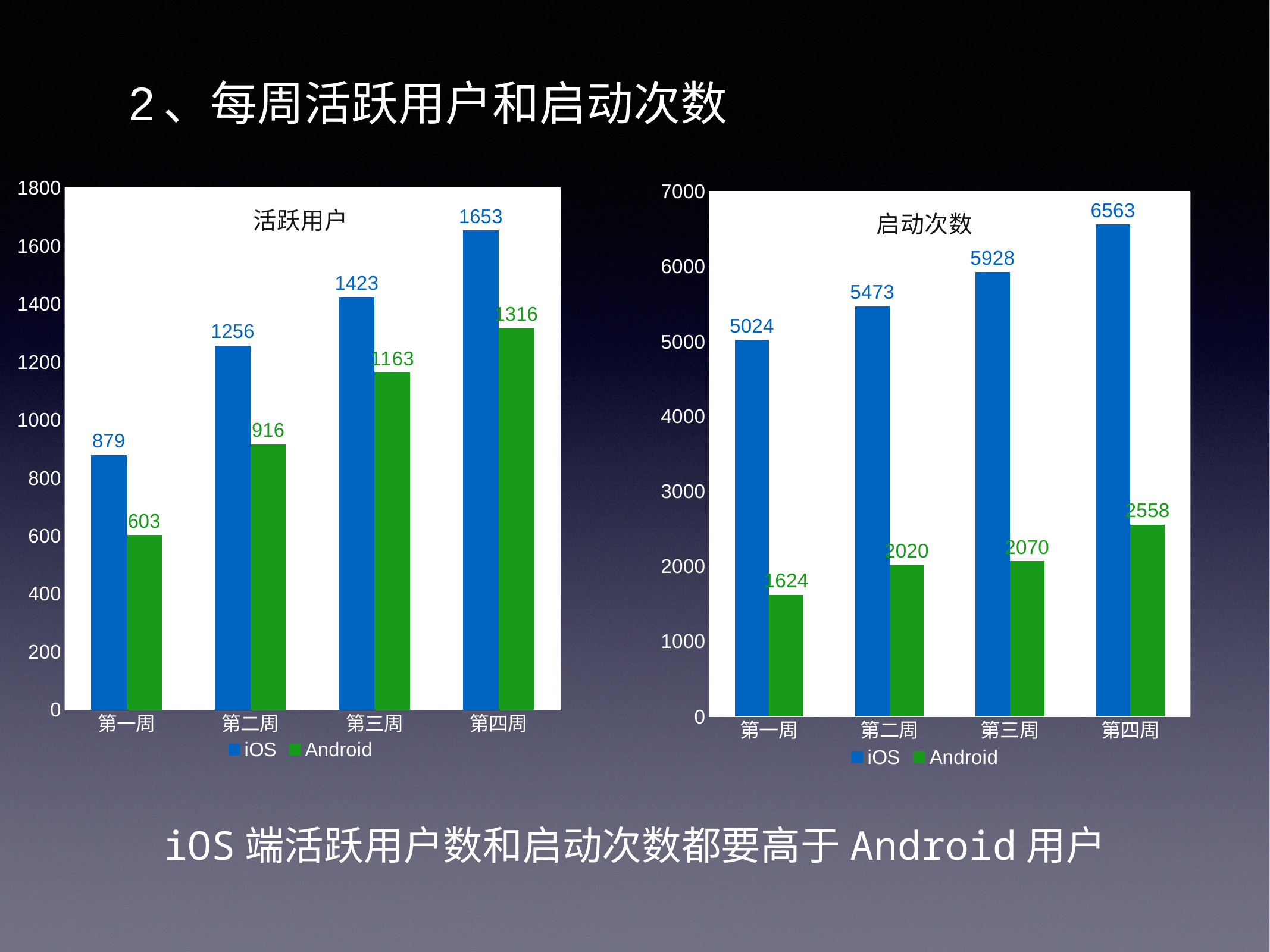

2、每周活跃用户和启动次数

### Chart: 活跃用户

| Category | iOS | Android |
|---|---|---|
| 第一周 | 879.0 | 603.0 |
| 第二周 | 1256.0 | 916.0 |
| 第三周 | 1423.0 | 1163.0 |
| 第四周 | 1653.0 | 1316.0 |

### Chart: 启动次数

| Category | iOS | Android |
|---|---|---|
| 第一周 | 5024.0 | 1624.0 |
| 第二周 | 5473.0 | 2020.0 |
| 第三周 | 5928.0 | 2070.0 |
| 第四周 | 6563.0 | 2558.0 |
iOS端活跃用户数和启动次数都要高于Android用户